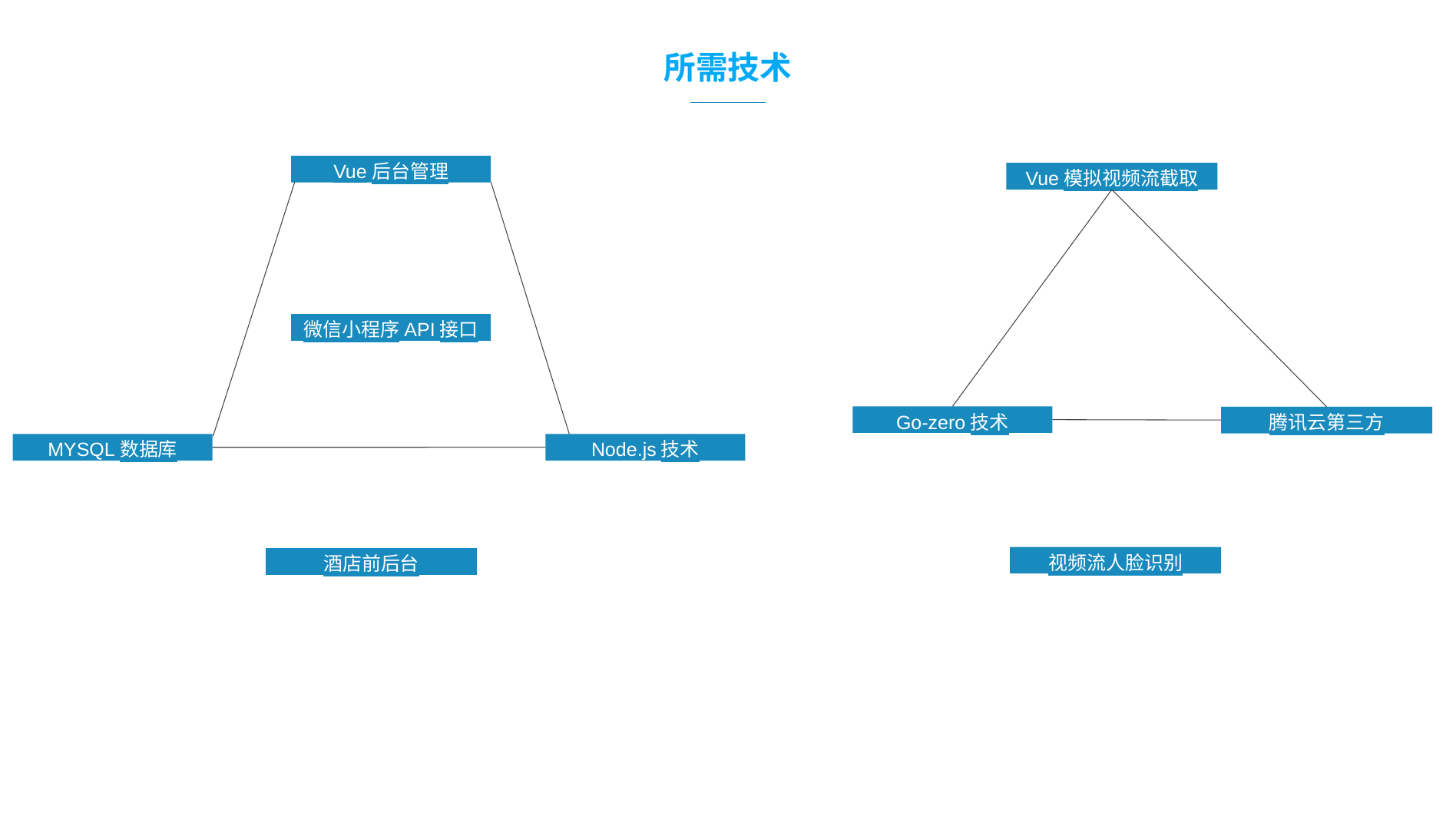

所需技术
Vue后台管理
Vue模拟视频流截取
微信小程序API接口
Go-zero技术
腾讯云第三方
MYSQL数据库
Node.js技术
PART 02
视频流人脸识别
酒店前后台
PART 04